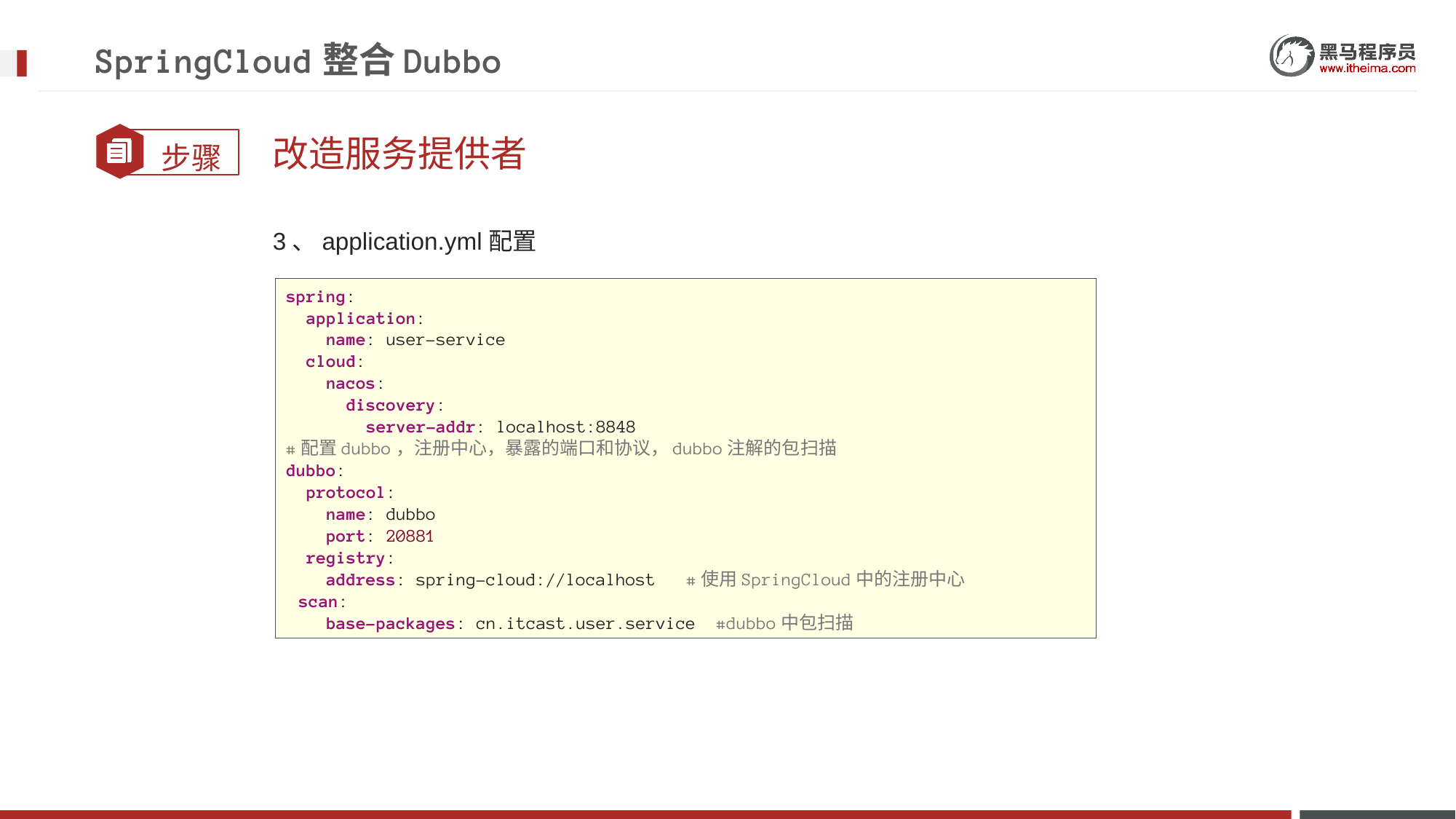

# SpringCloud整合Dubbo
改造服务提供者
3、application.yml配置
spring:
  application:
    name: user-service
  cloud:
    nacos:
      discovery:
        server-addr: localhost:8848
#配置dubbo，注册中心，暴露的端口和协议，dubbo注解的包扫描
dubbo:
  protocol:
    name: dubbo
    port: 20881
  registry:
    address: spring-cloud://localhost   #使用SpringCloud中的注册中心
  scan:
    base-packages: cn.itcast.user.service  #dubbo中包扫描